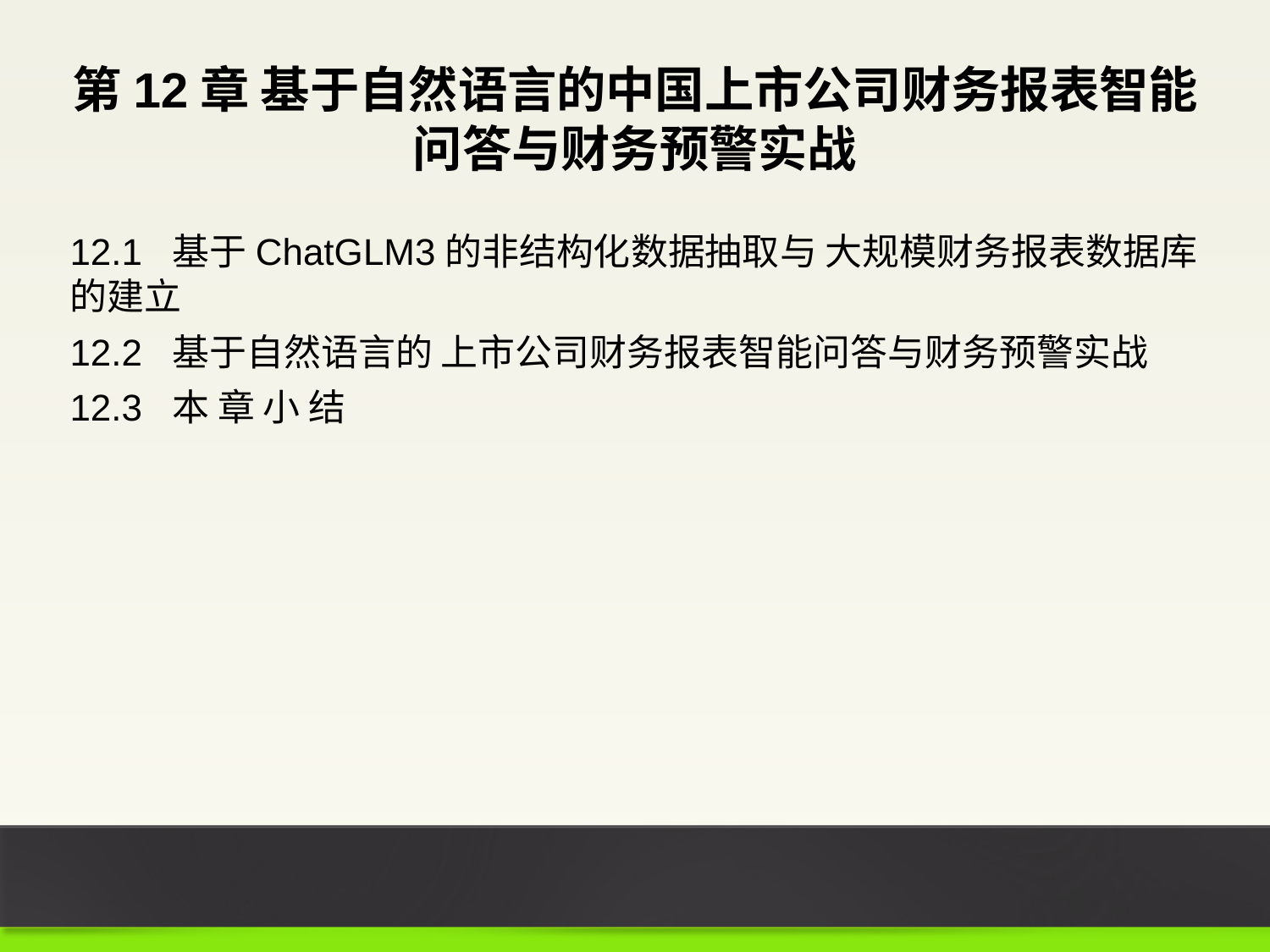

第12章 基于自然语言的中国上市公司财务报表智能问答与财务预警实战
12.1  基于ChatGLM3的非结构化数据抽取与 大规模财务报表数据库的建立
12.2  基于自然语言的 上市公司财务报表智能问答与财务预警实战
12.3  本 章 小 结